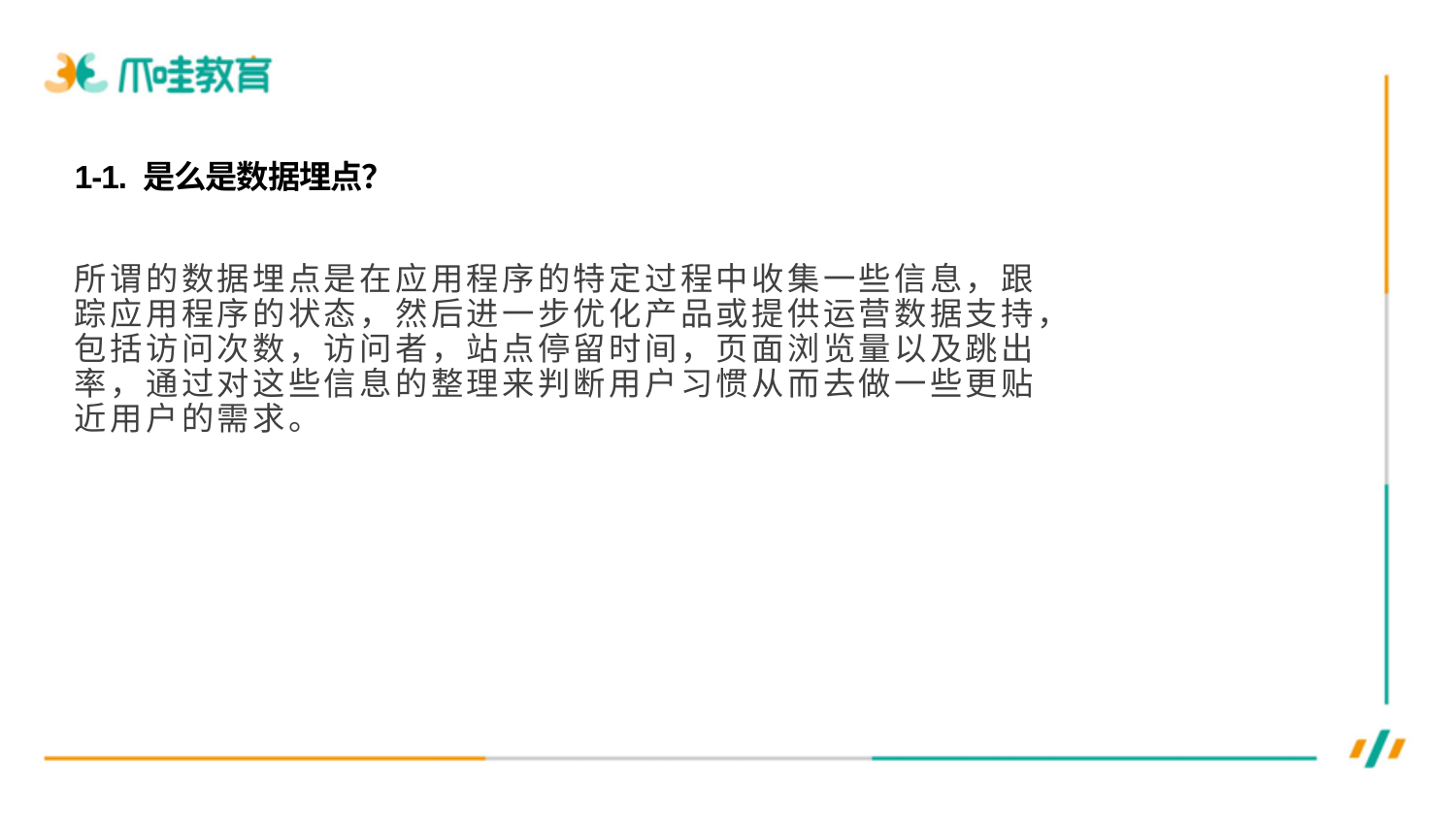

1-1. 是么是数据埋点？
所谓的数据埋点是在应用程序的特定过程中收集一些信息，跟踪应用程序的状态，然后进一步优化产品或提供运营数据支持，包括访问次数，访问者，站点停留时间，页面浏览量以及跳出率，通过对这些信息的整理来判断用户习惯从而去做一些更贴近用户的需求。